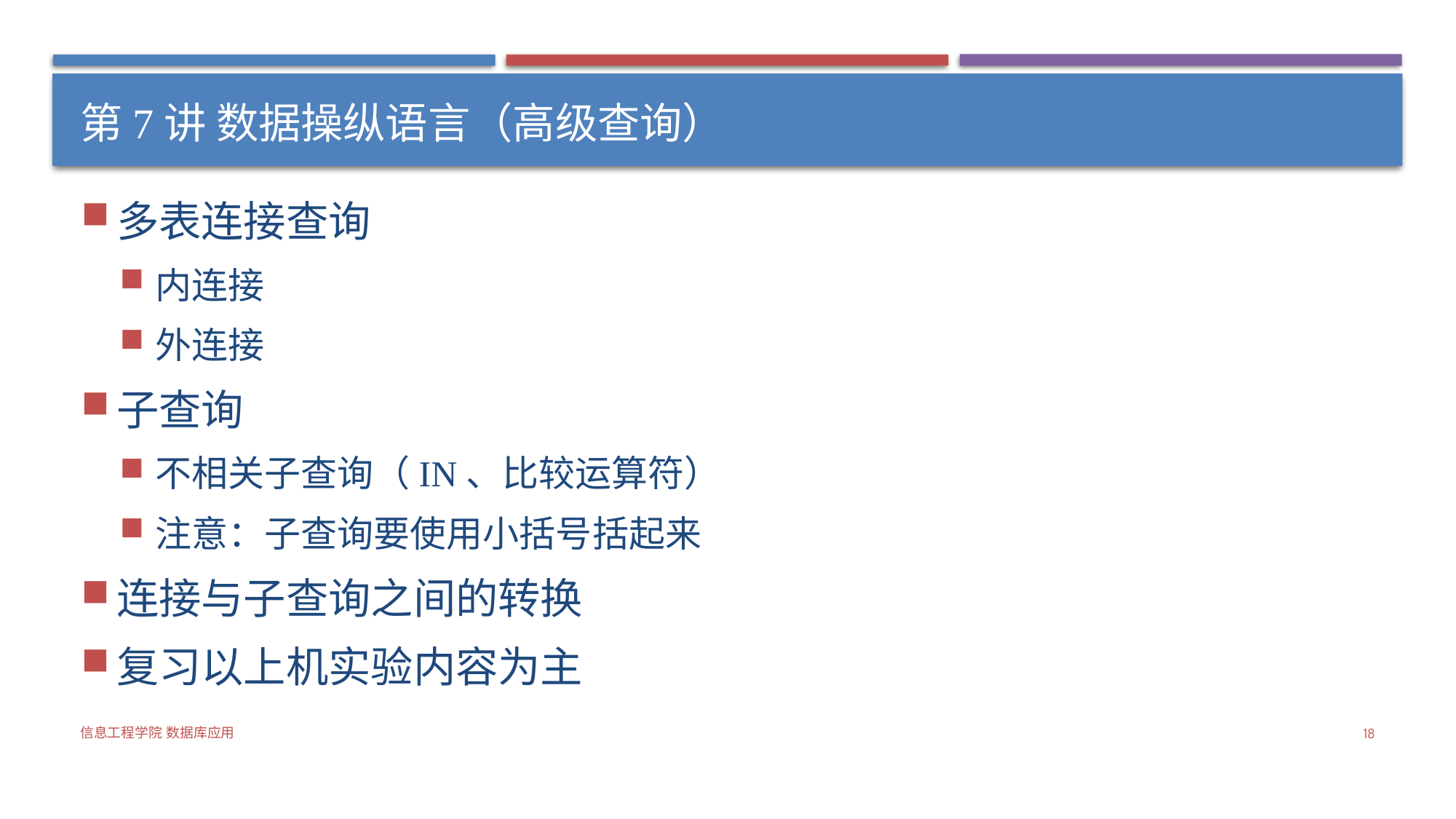

# 第7讲 数据操纵语言（高级查询）
多表连接查询
内连接
外连接
子查询
不相关子查询（IN、比较运算符）
注意：子查询要使用小括号括起来
连接与子查询之间的转换
复习以上机实验内容为主
信息工程学院 数据库应用
18